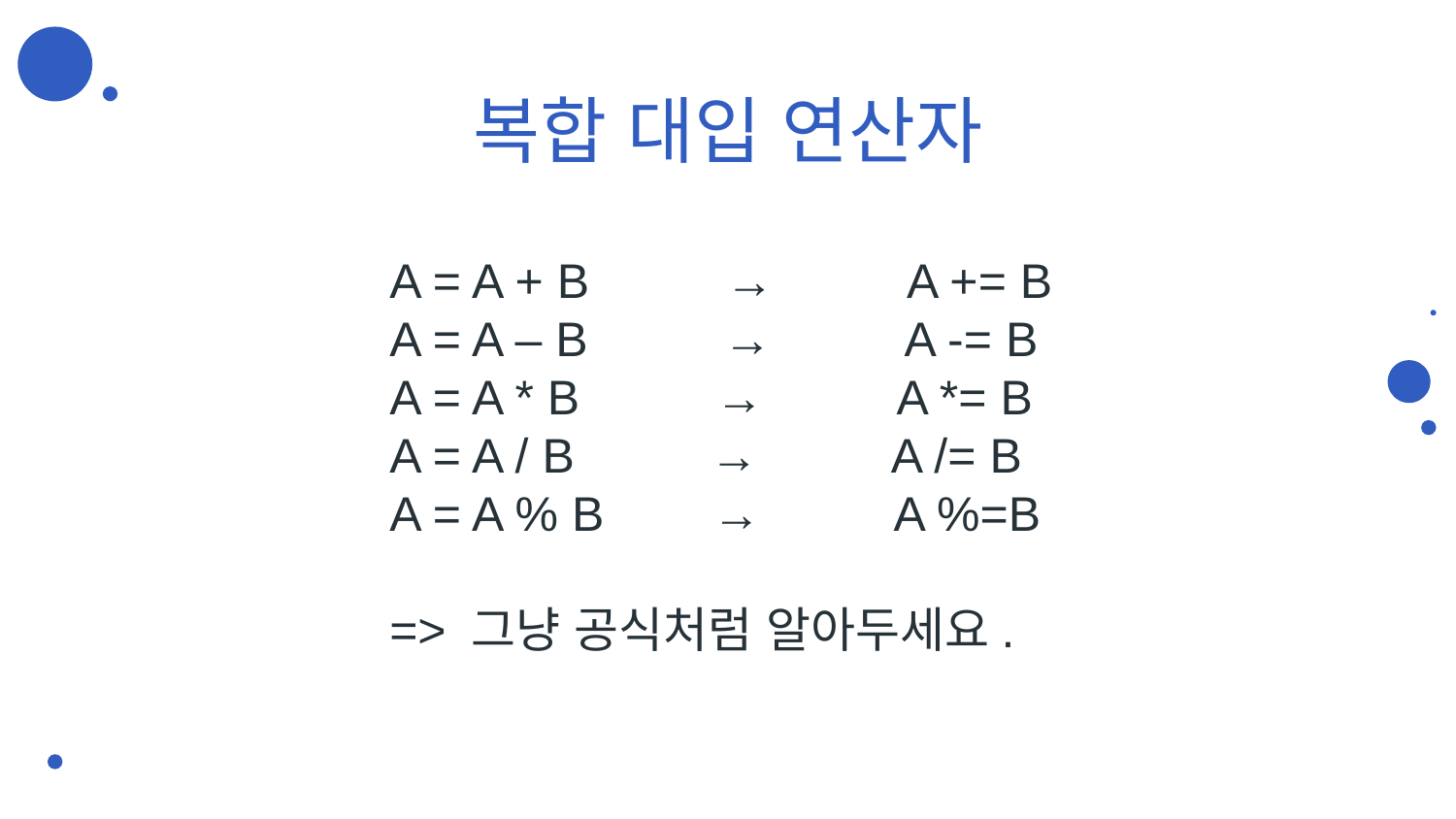

# 복합 대입 연산자
A = A + B          →          A += B
A = A – B          →          A -= B
A = A * B          →          A *= B
A = A / B          →          A /= B
A = A % B        →          A %=B

=> 그냥 공식처럼 알아두세요.